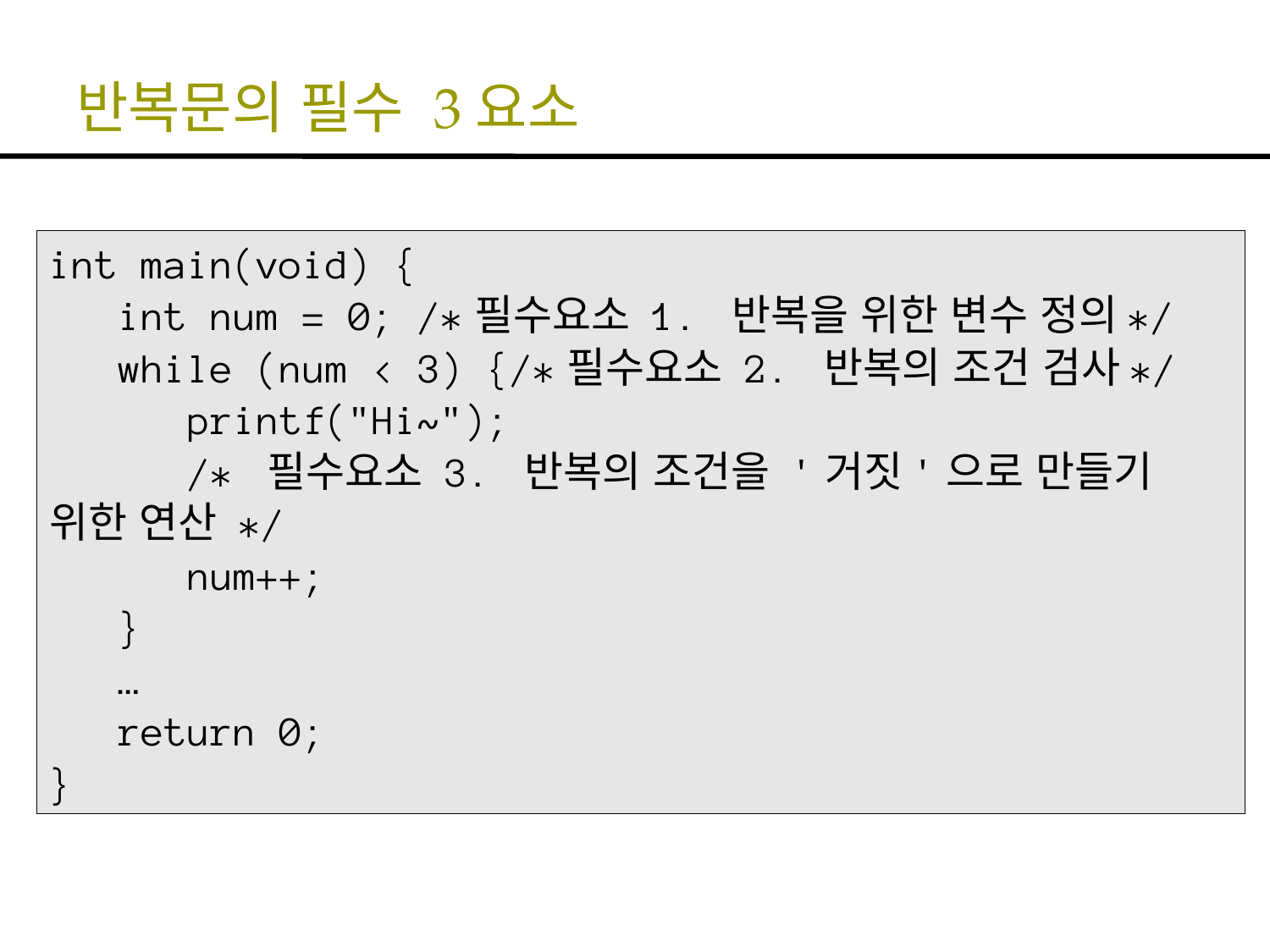

# 반복문의 필수 3요소

int main(void) {
   int num = 0; /*필수요소 1. 반복을 위한 변수 정의*/
   while (num < 3) {/*필수요소 2. 반복의 조건 검사*/
      printf("Hi~");
      /* 필수요소 3. 반복의 조건을 '거짓'으로 만들기 위한 연산 */
      num++;
   }
   …
   return 0;
}